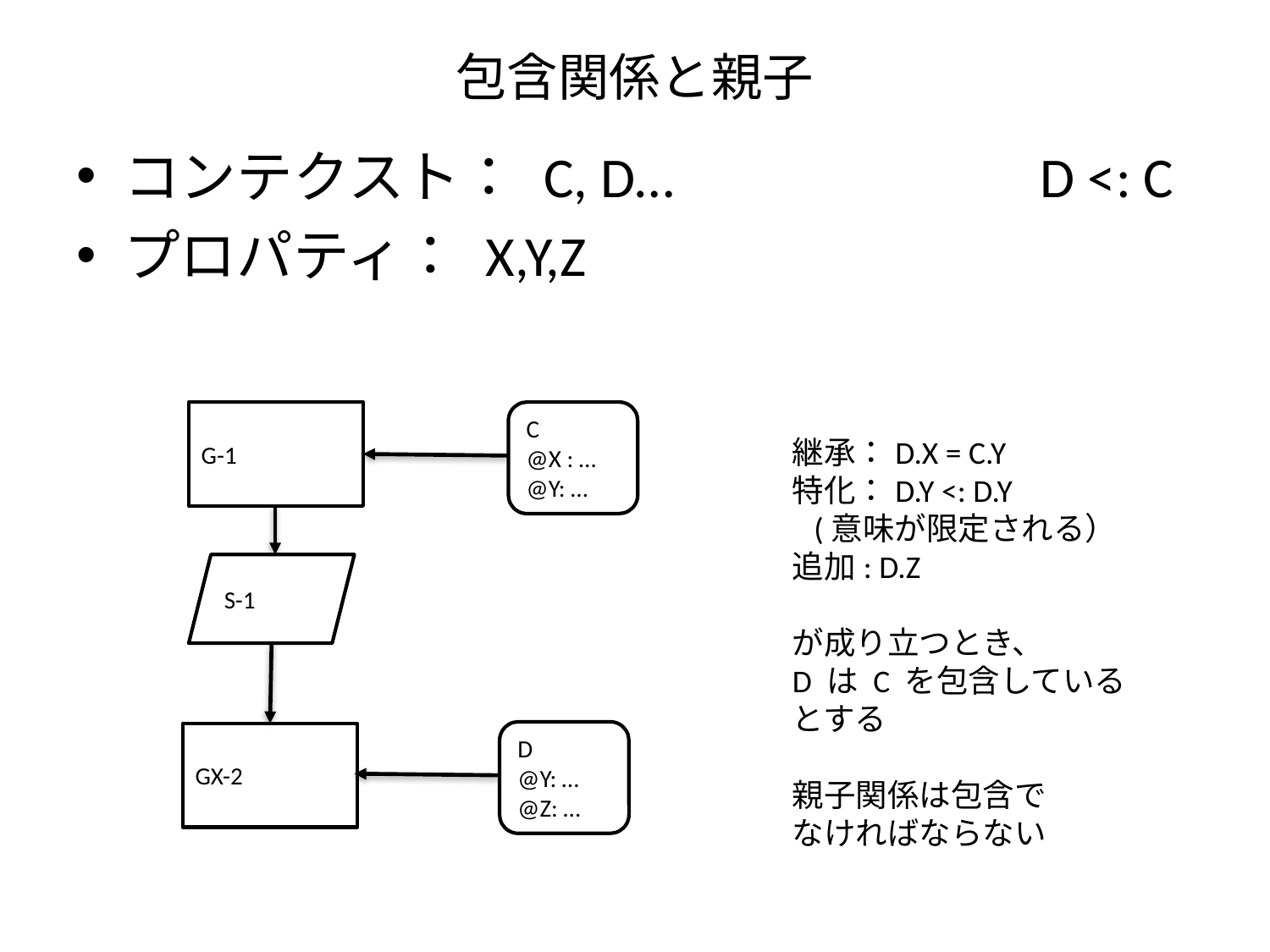

# 包含関係と親子
コンテクスト： C, D…　　　　　　D <: C
プロパティ： X,Y,Z
G-1
C
@X : …
@Y: …
継承：D.X = C.Y
特化：D.Y <: D.Y
   (意味が限定される）
追加: D.Z

が成り立つとき、
D は C を包含している
とする

親子関係は包含で
なければならない
S-1
D
@Y: …
@Z: …
GX-2